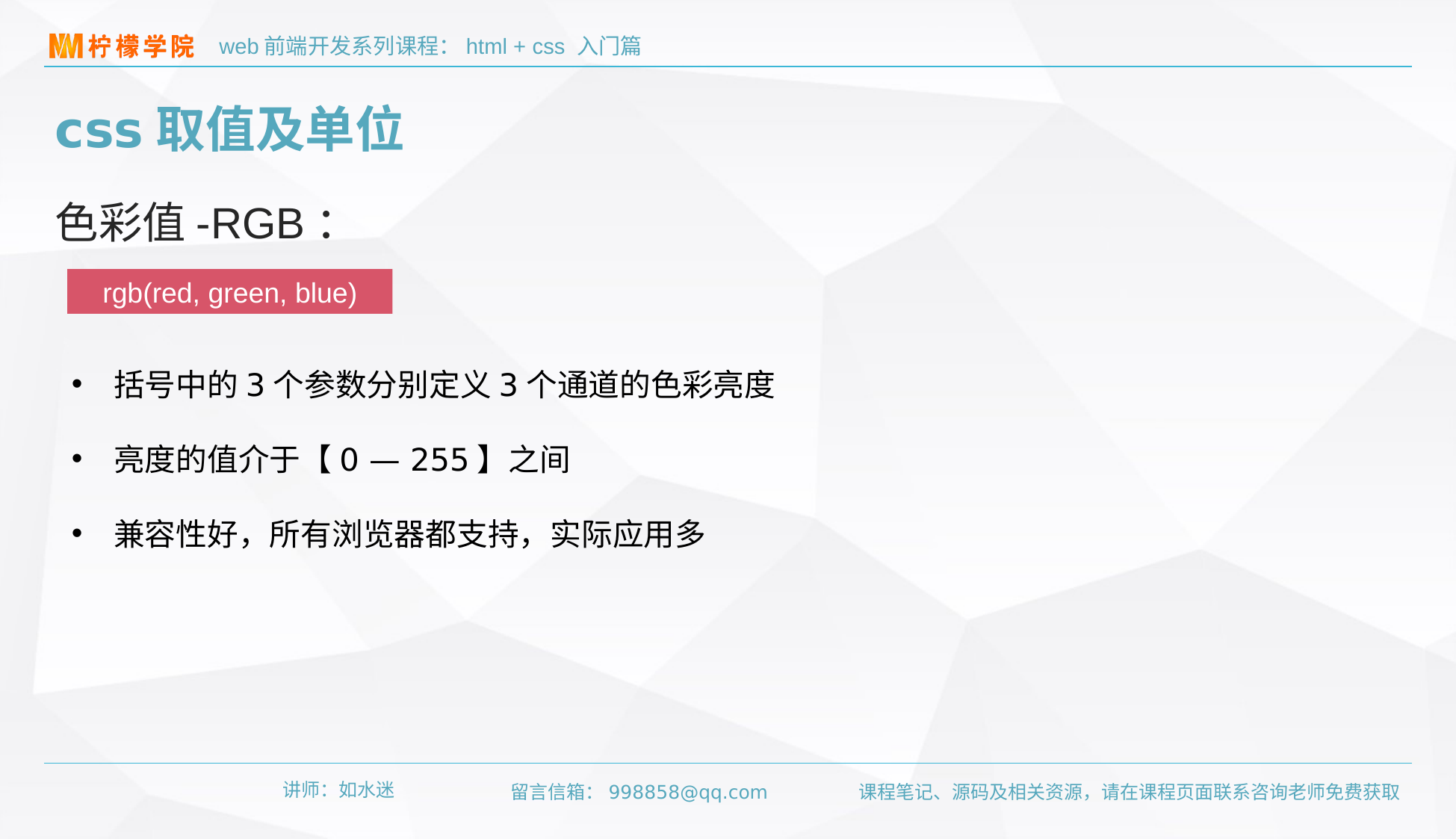

css取值及单位
色彩值-RGB：
rgb(red, green, blue)
括号中的3个参数分别定义3个通道的色彩亮度
亮度的值介于【0 — 255】之间
兼容性好，所有浏览器都支持，实际应用多